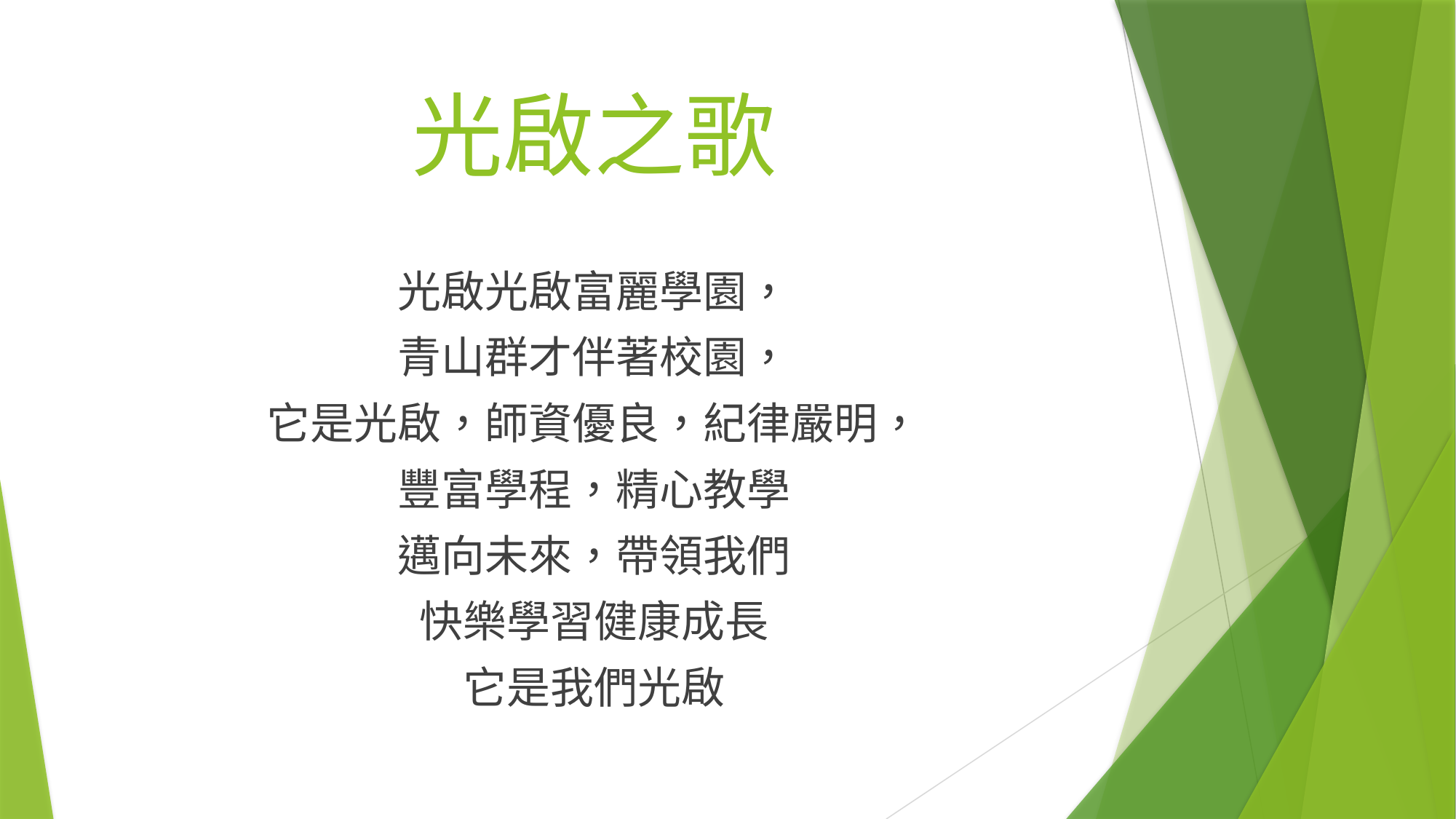

# 光啟之歌
光啟光啟富麗學園，
青山群才伴著校園，
它是光啟，師資優良，紀律嚴明，
豐富學程，精心教學
邁向未來，帶領我們
快樂學習健康成長
它是我們光啟